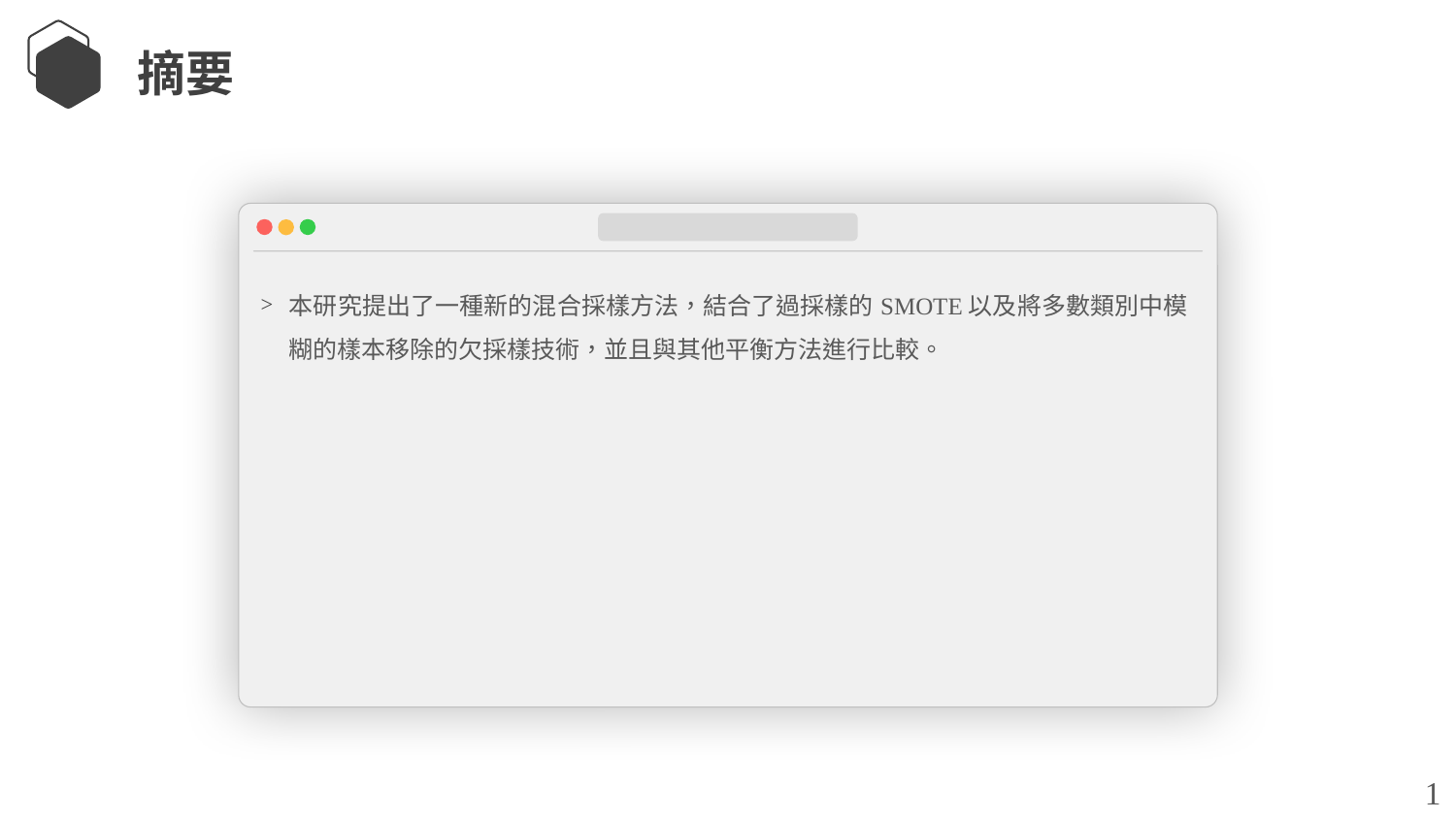

摘要

本研究提出了一種新的混合採樣方法，結合了過採樣的SMOTE以及將多數類別中模糊的樣本移除的欠採樣技術，並且與其他平衡方法進行比較。
1